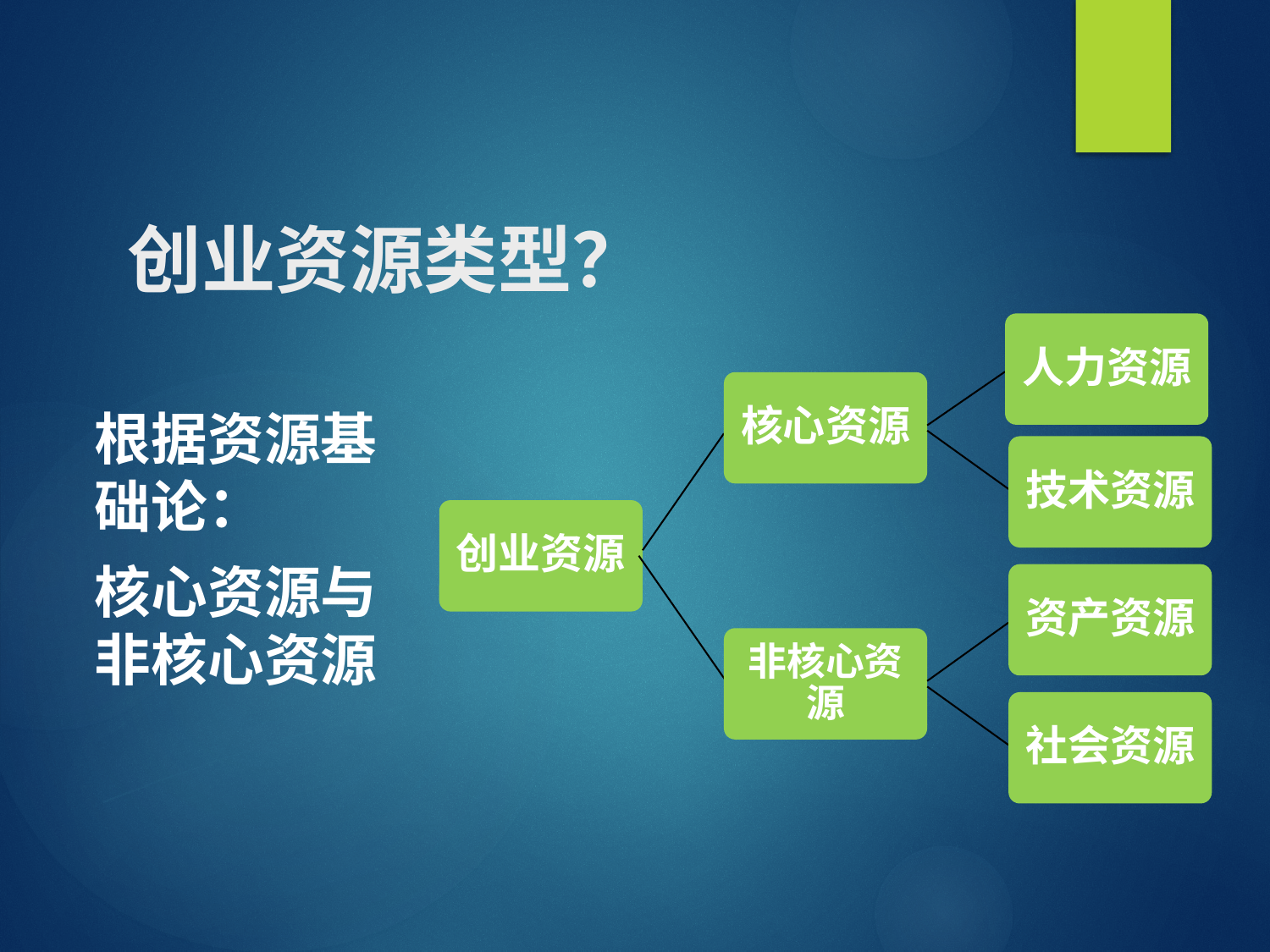

# 创业资源类型？

人力资源

核心资源

技术资源

创业资源

资产资源

非核心资源

社会资源

根据资源基础论：
核心资源与非核心资源